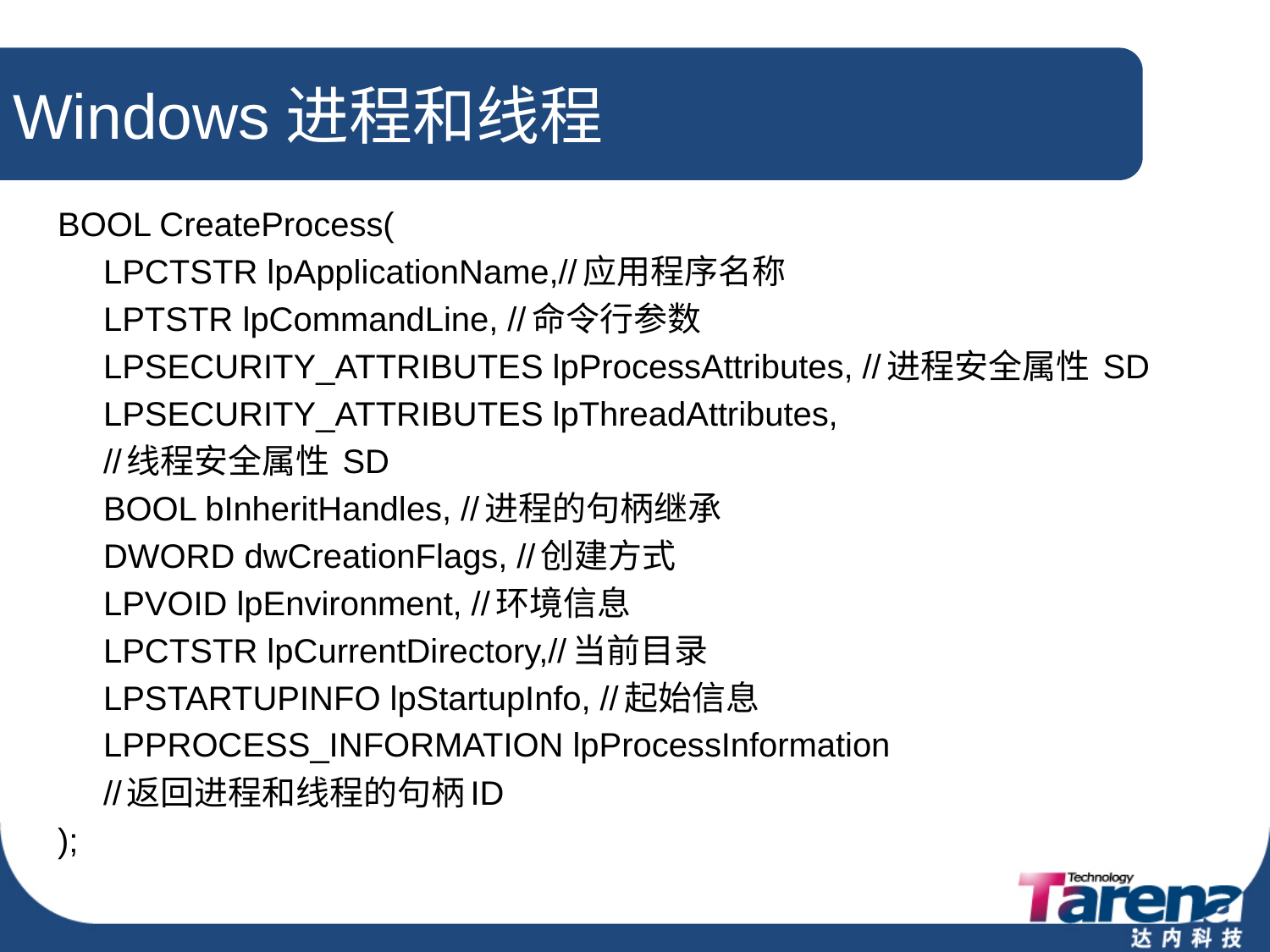

# Windows进程和线程
BOOL CreateProcess(
	LPCTSTR lpApplicationName,//应用程序名称
	LPTSTR lpCommandLine, //命令行参数
	LPSECURITY_ATTRIBUTES lpProcessAttributes, //进程安全属性 SD
	LPSECURITY_ATTRIBUTES lpThreadAttributes,
	//线程安全属性 SD
	BOOL bInheritHandles, //进程的句柄继承
	DWORD dwCreationFlags, //创建方式
	LPVOID lpEnvironment, //环境信息
	LPCTSTR lpCurrentDirectory,//当前目录
	LPSTARTUPINFO lpStartupInfo, //起始信息
	LPPROCESS_INFORMATION lpProcessInformation
	//返回进程和线程的句柄ID
);